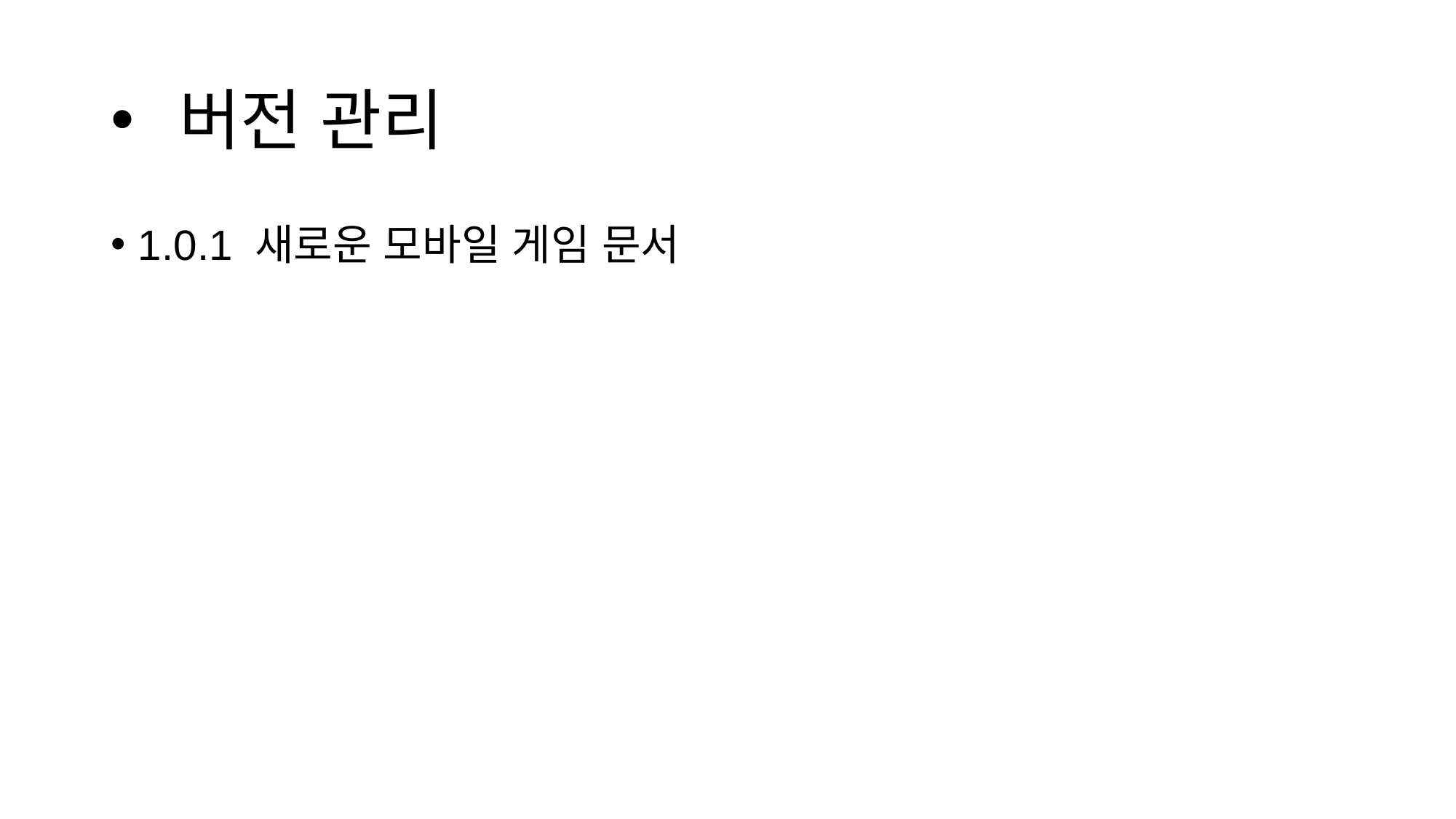

# 버전 관리
1.0.1 새로운 모바일 게임 문서